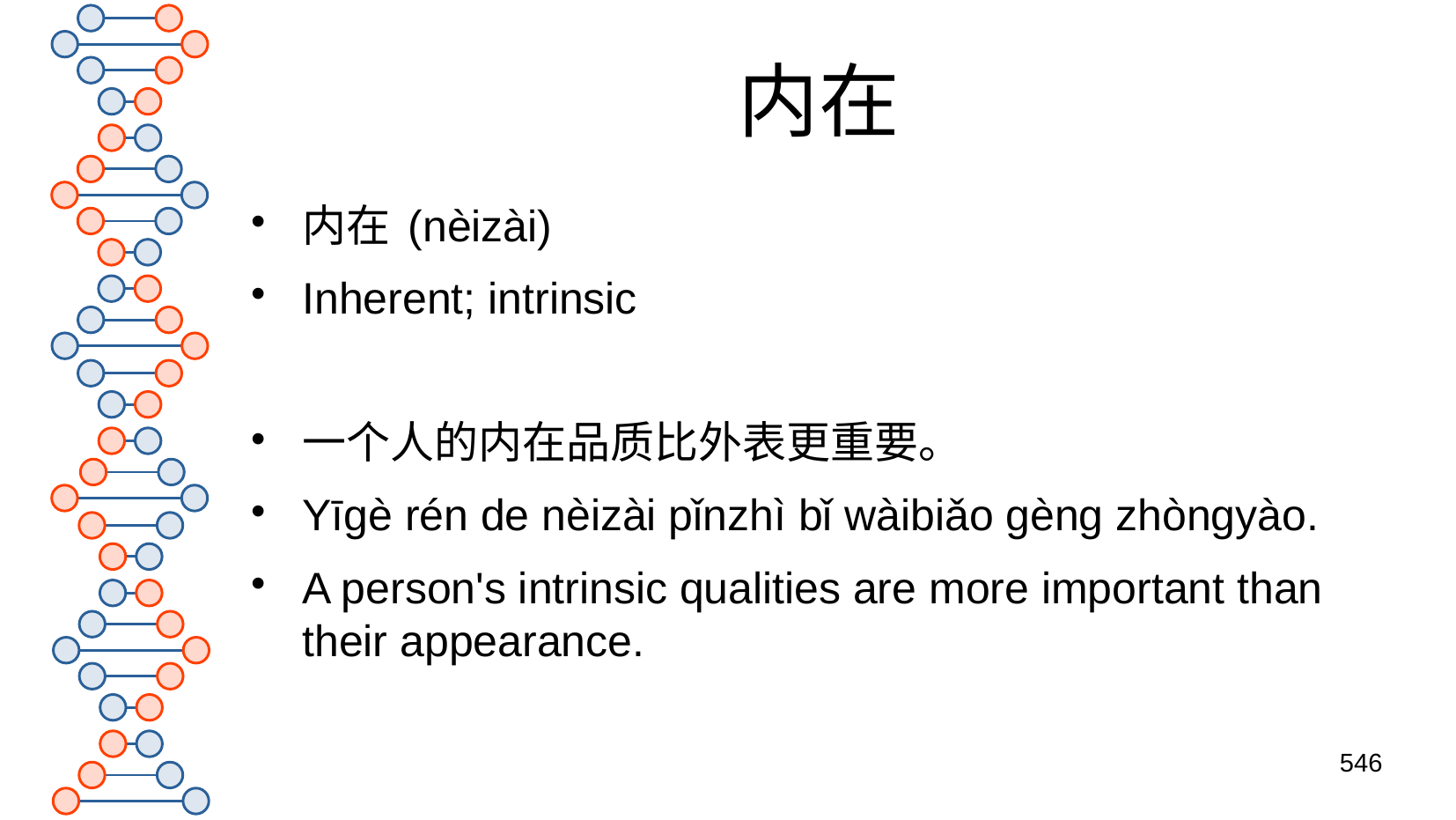

# 内在
内在 (nèizài)
Inherent; intrinsic

一个人的内在品质比外表更重要。
Yīgè rén de nèizài pǐnzhì bǐ wàibiǎo gèng zhòngyào.
A person's intrinsic qualities are more important than their appearance.
546